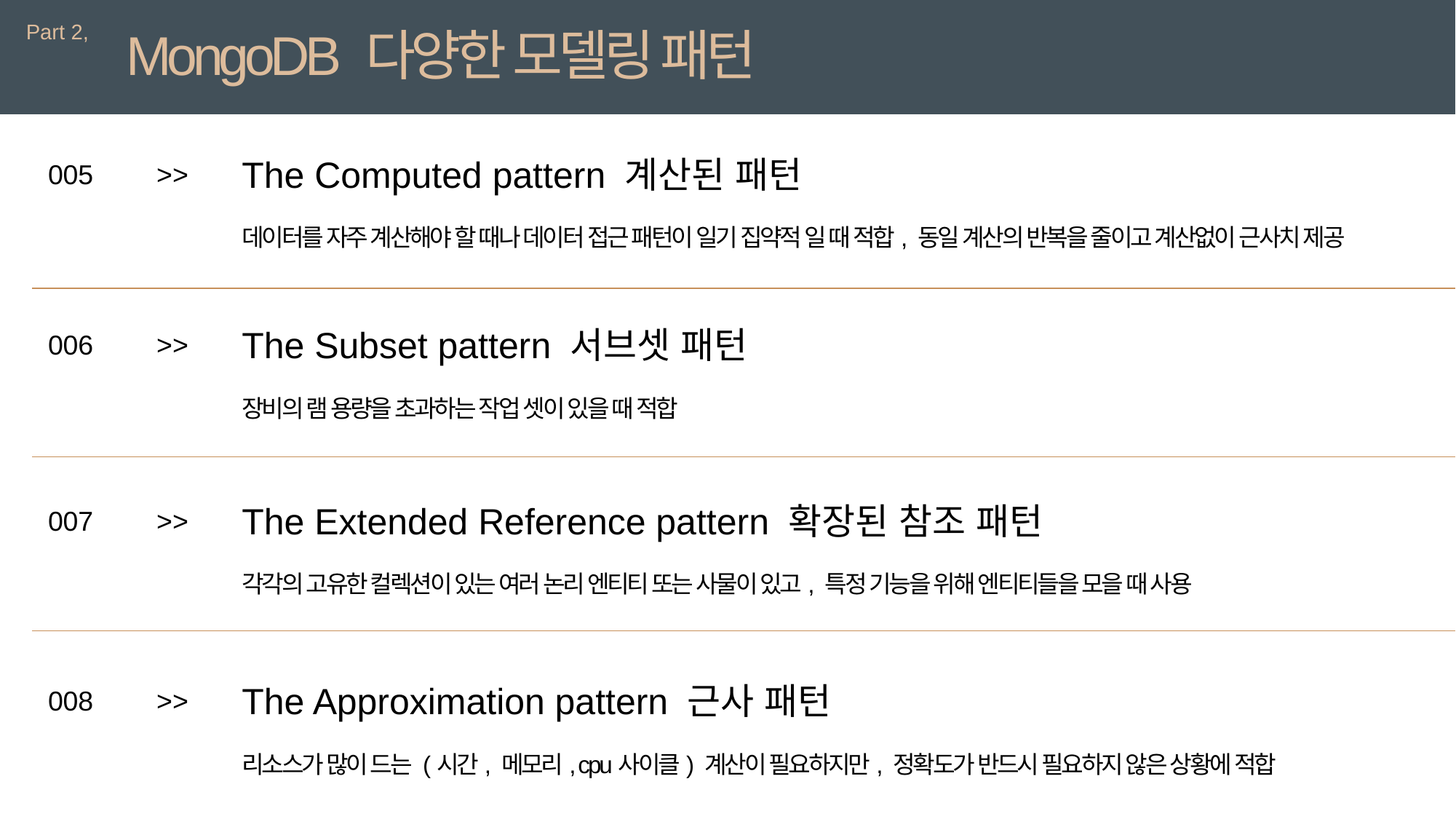

Part 2,
MongoDB 다양한 모델링 패턴
The Computed pattern 계산된 패턴
005
>>
데이터를 자주 계산해야 할 때나 데이터 접근 패턴이 일기 집약적 일 때 적합, 동일 계산의 반복을 줄이고 계산없이 근사치 제공
The Subset pattern 서브셋 패턴
006
>>
장비의 램 용량을 초과하는 작업 셋이 있을 때 적합
The Extended Reference pattern 확장된 참조 패턴
007
>>
각각의 고유한 컬렉션이 있는 여러 논리 엔티티 또는 사물이 있고, 특정 기능을 위해 엔티티들을 모을 때 사용
The Approximation pattern 근사 패턴
008
>>
리소스가 많이 드는 (시간, 메모리, cpu사이클) 계산이 필요하지만, 정확도가 반드시 필요하지 않은 상황에 적합